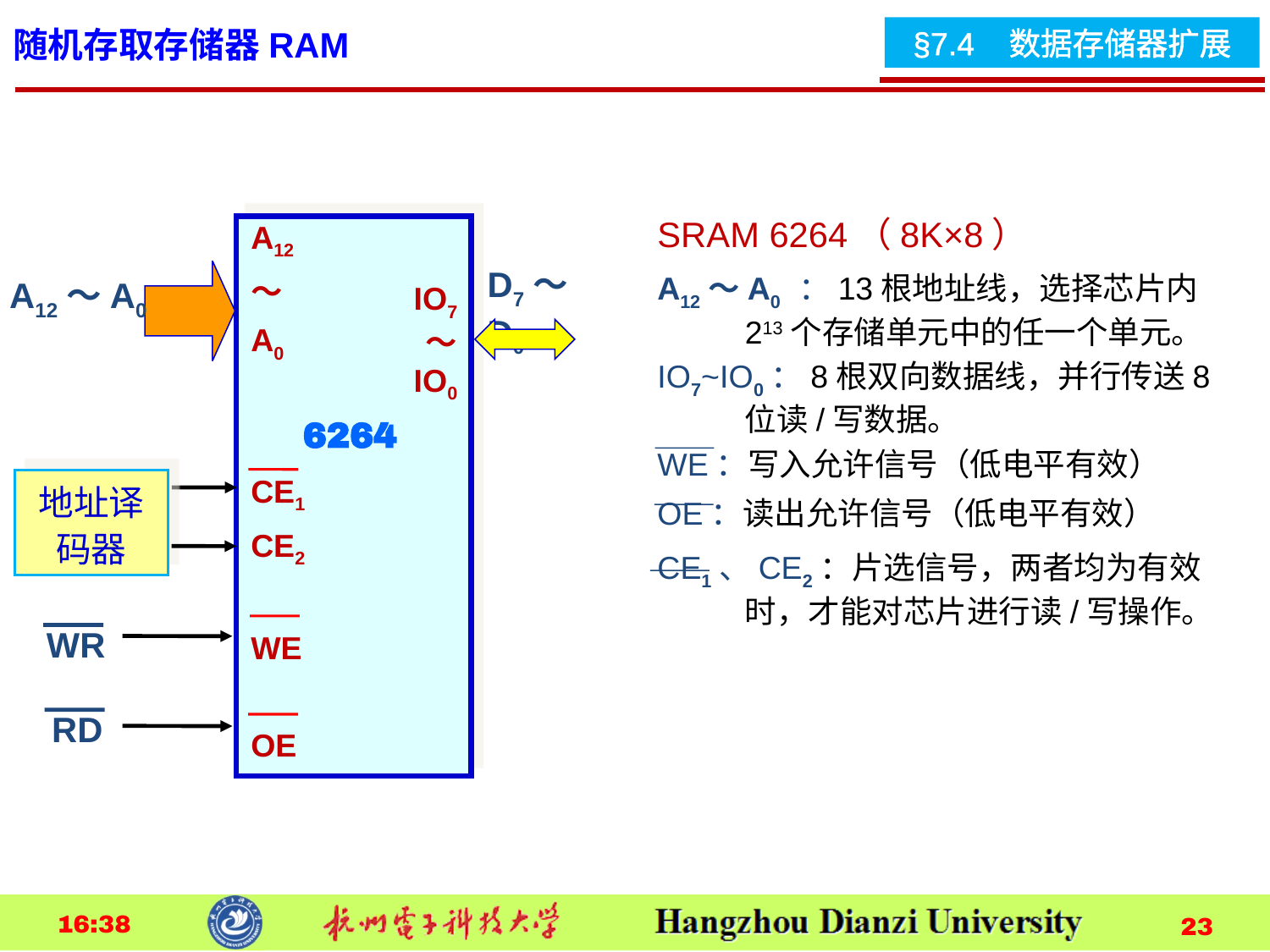

随机存取存储器RAM
SRAM 6264（8K×8）
A12～A0 ：13根地址线，选择芯片内213个存储单元中的任一个单元。
IO7~IO0：8根双向数据线，并行传送8位读/写数据。
WE：写入允许信号（低电平有效）
OE：读出允许信号（低电平有效）
CE1、CE2：片选信号，两者均为有效时，才能对芯片进行读/写操作。

A12
～
A0

CE1
CE2

WE

OE
D7～D0

A12～A0
IO7
～
IO0

6264

地址译
码器

WR

RD